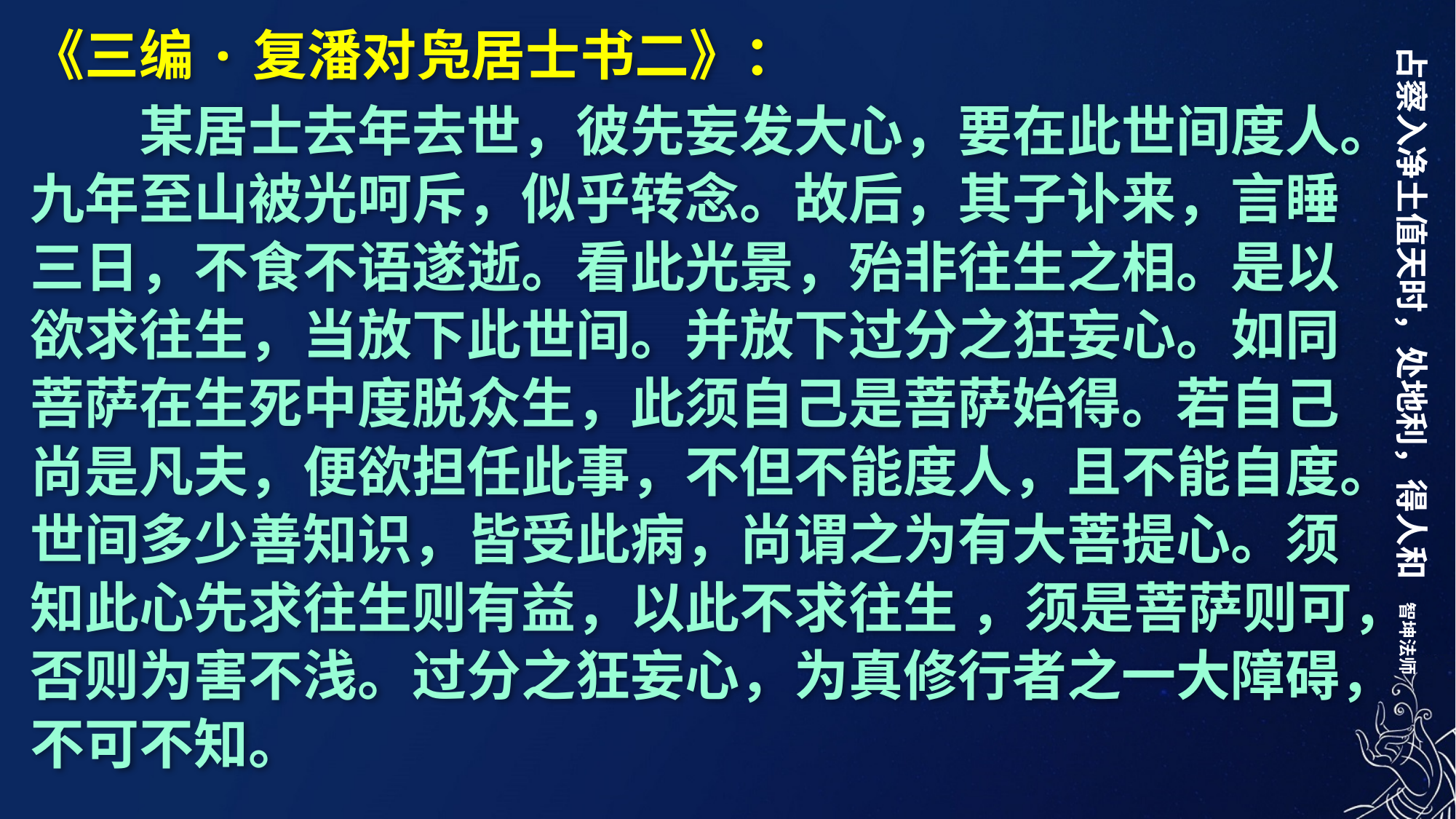

《三编·复潘对凫居士书二》：
	某居士去年去世，彼先妄发大心，要在此世间度人。九年至山被光呵斥，似乎转念。故后，其子讣来，言睡三日，不食不语遂逝。看此光景，殆非往生之相。是以欲求往生，当放下此世间。并放下过分之狂妄心。如同菩萨在生死中度脱众生，此须自己是菩萨始得。若自己尚是凡夫，便欲担任此事，不但不能度人，且不能自度。世间多少善知识，皆受此病，尚谓之为有大菩提心。须知此心先求往生则有益，以此不求往生 ，须是菩萨则可，否则为害不浅。过分之狂妄心，为真修行者之一大障碍，不可不知。